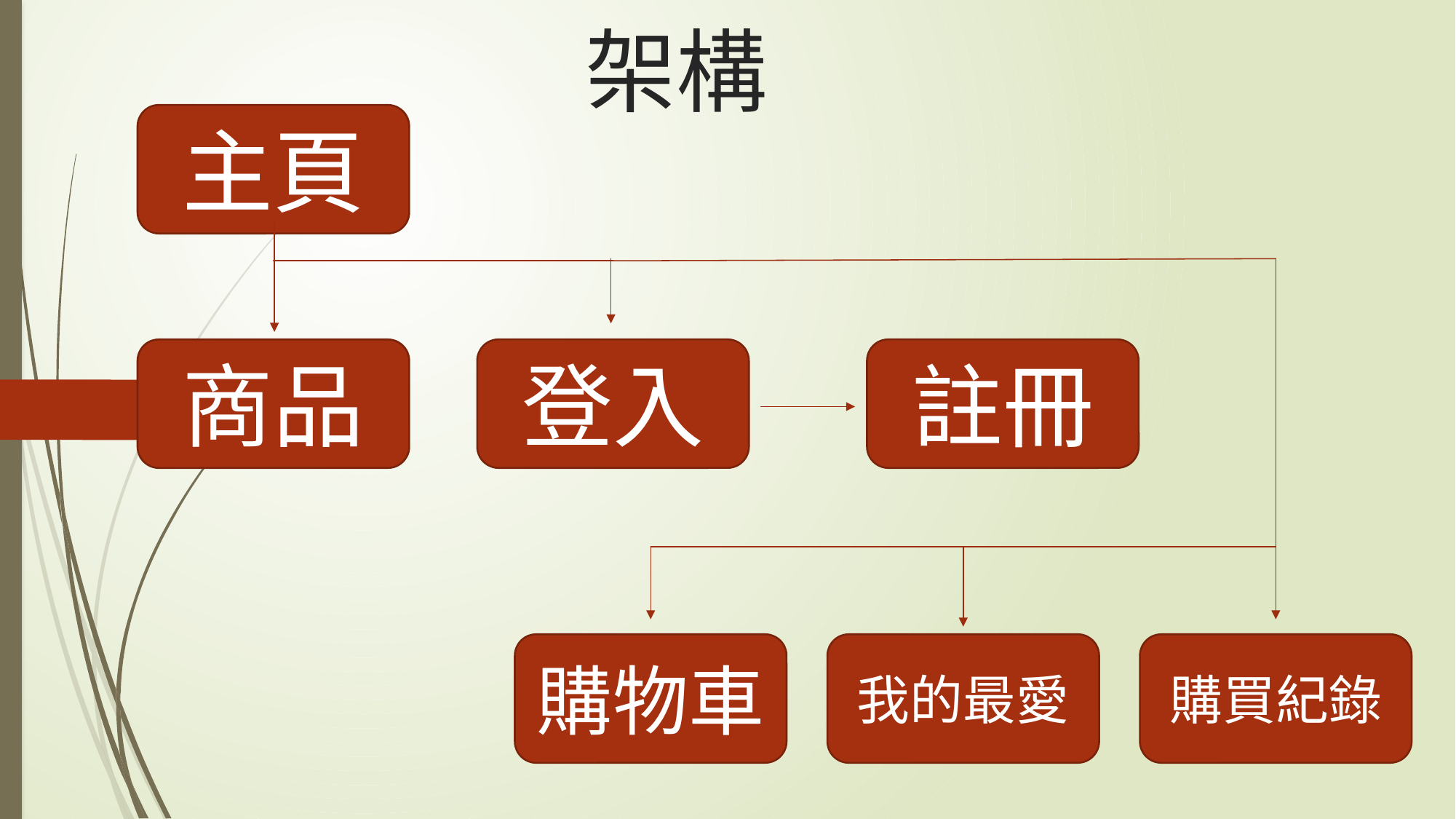

# 架構
主頁
註冊
登入
商品
購物車
我的最愛
購買紀錄